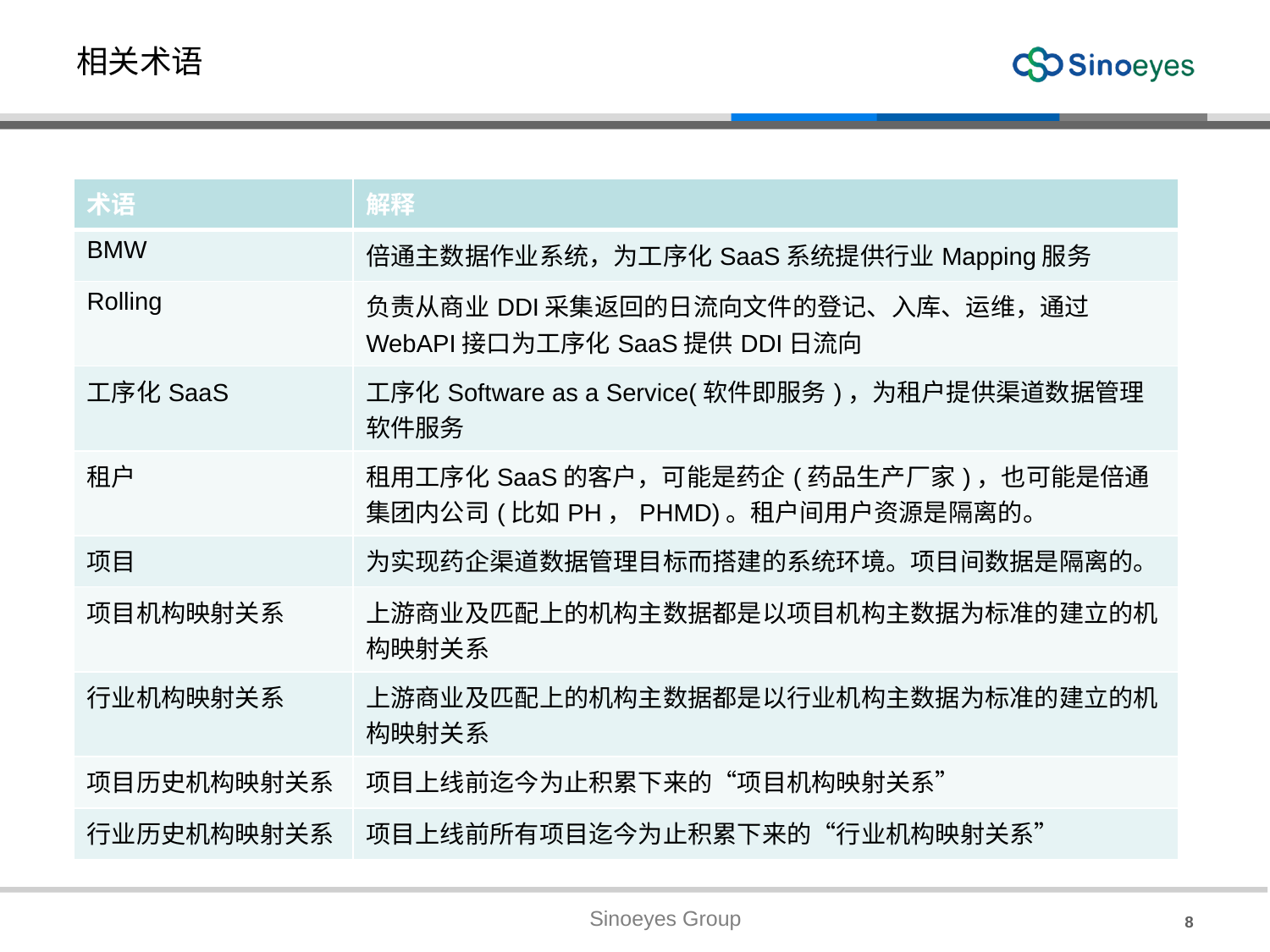

# 相关术语
| 术语 | 解释 |
| --- | --- |
| BMW | 倍通主数据作业系统，为工序化SaaS系统提供行业Mapping服务 |
| Rolling | 负责从商业DDI采集返回的日流向文件的登记、入库、运维，通过WebAPI接口为工序化SaaS提供DDI日流向 |
| 工序化SaaS | 工序化Software as a Service(软件即服务)，为租户提供渠道数据管理软件服务 |
| 租户 | 租用工序化SaaS的客户，可能是药企(药品生产厂家)，也可能是倍通集团内公司(比如PH，PHMD)。租户间用户资源是隔离的。 |
| 项目 | 为实现药企渠道数据管理目标而搭建的系统环境。项目间数据是隔离的。 |
| 项目机构映射关系 | 上游商业及匹配上的机构主数据都是以项目机构主数据为标准的建立的机构映射关系 |
| 行业机构映射关系 | 上游商业及匹配上的机构主数据都是以行业机构主数据为标准的建立的机构映射关系 |
| 项目历史机构映射关系 | 项目上线前迄今为止积累下来的“项目机构映射关系” |
| 行业历史机构映射关系 | 项目上线前所有项目迄今为止积累下来的“行业机构映射关系” |
8